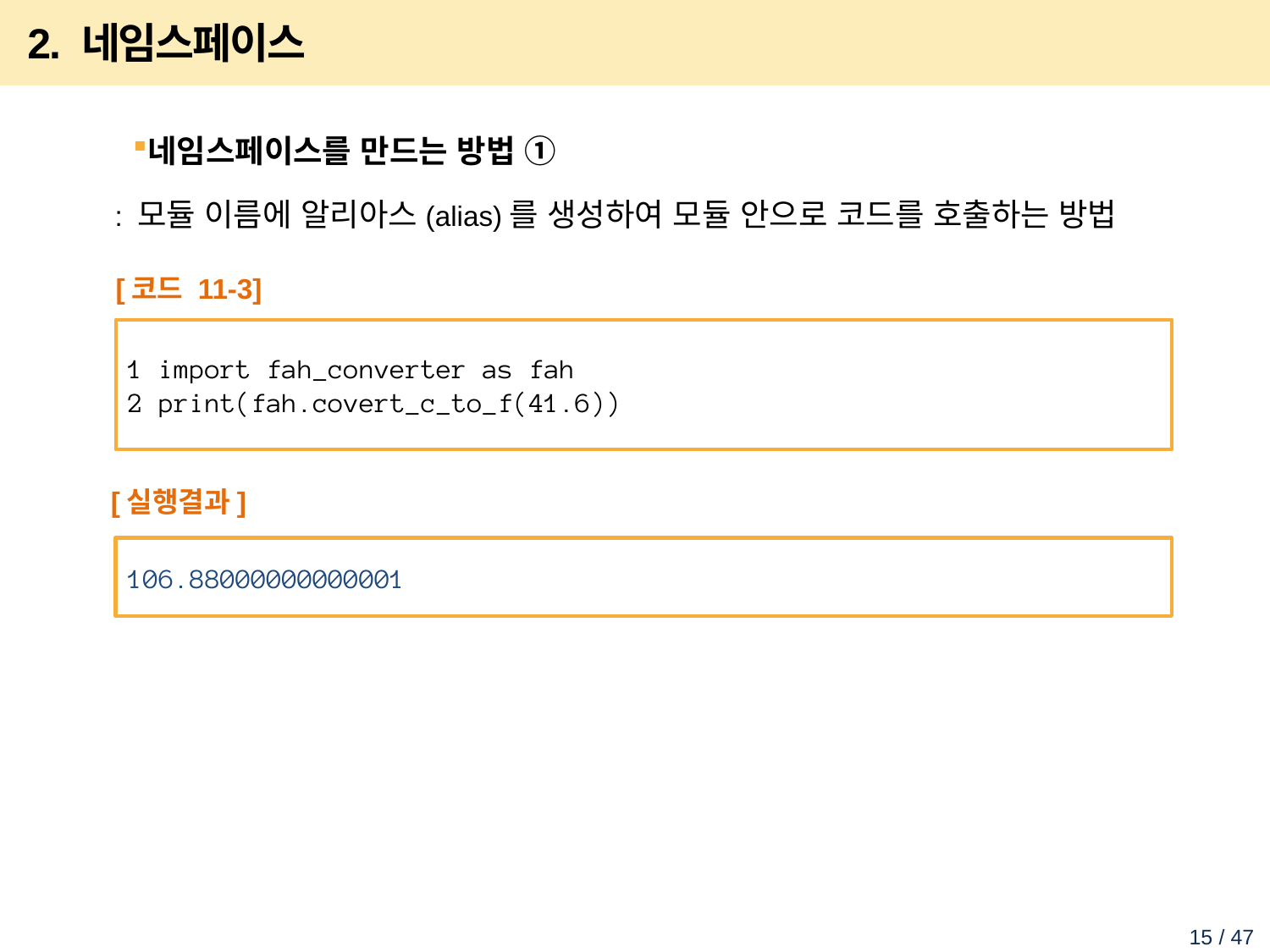

# 2. 네임스페이스
네임스페이스를 만드는 방법 ①
 : 모듈 이름에 알리아스(alias)를 생성하여 모듈 안으로 코드를 호출하는 방법
[코드 11-3]
1 import fah_converter as fah
2 print(fah.covert_c_to_f(41.6))
[실행결과]
106.88000000000001